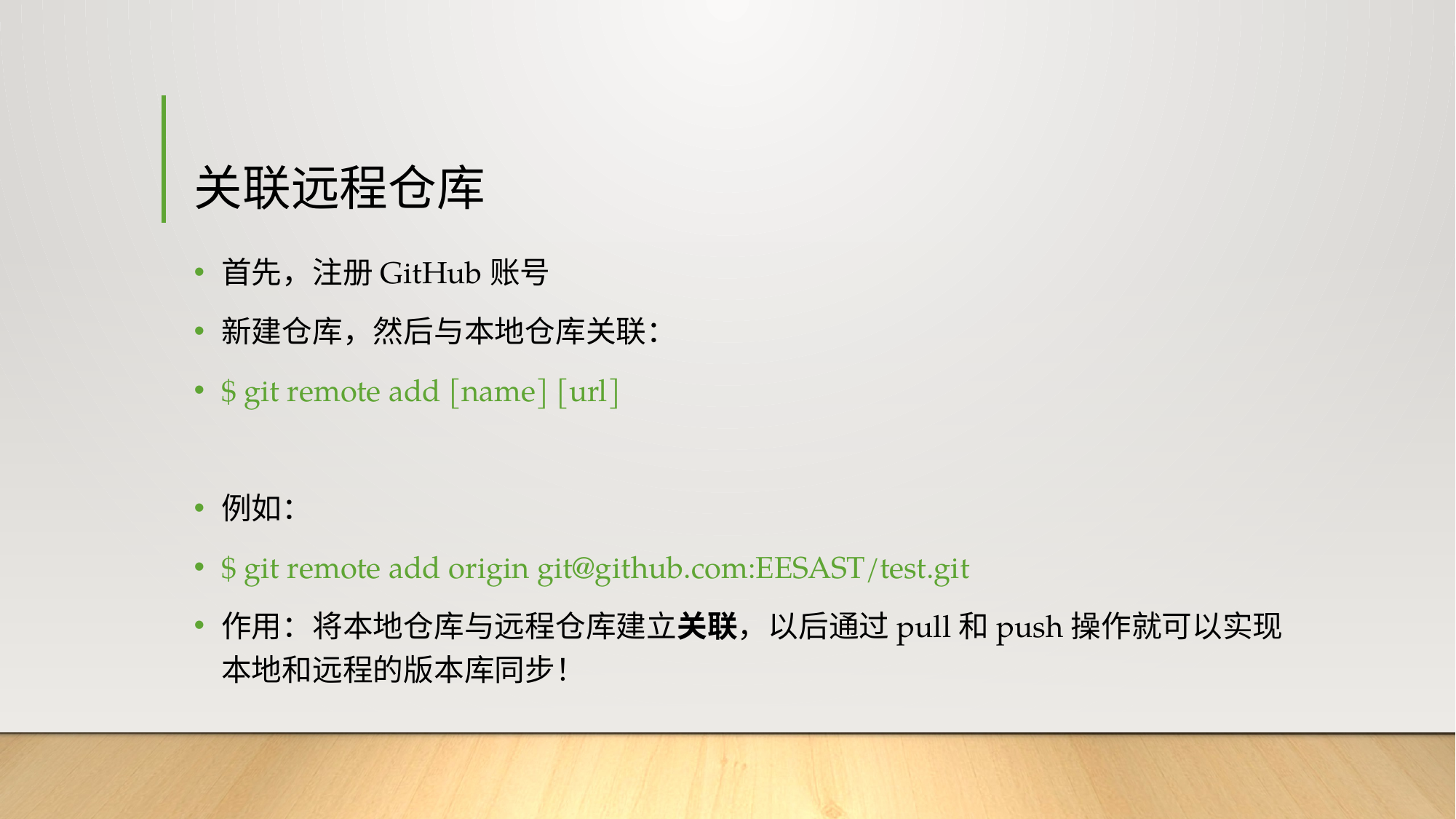

# 关联远程仓库
首先，注册GitHub账号
新建仓库，然后与本地仓库关联：
$ git remote add [name] [url]

例如：
$ git remote add origin git@github.com:EESAST/test.git
作用：将本地仓库与远程仓库建立关联，以后通过pull和push操作就可以实现本地和远程的版本库同步！